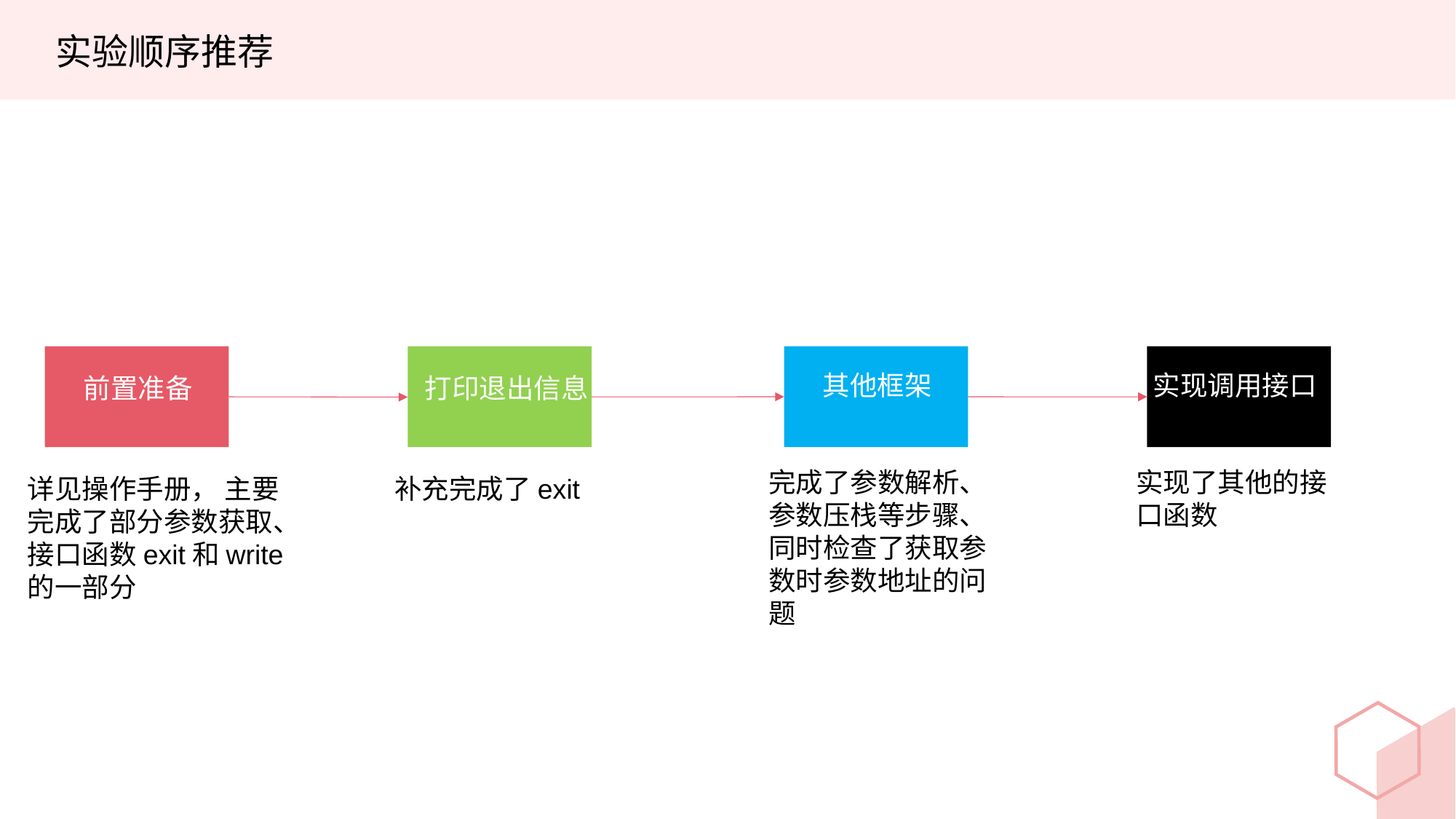

实验顺序推荐

前置准备

打印退出信息

其他框架

实现调用接口
完成了参数解析、参数压栈等步骤、同时检查了获取参数时参数地址的问题
实现了其他的接口函数
详见操作手册， 主要完成了部分参数获取、接口函数exit和write的一部分
补充完成了exit